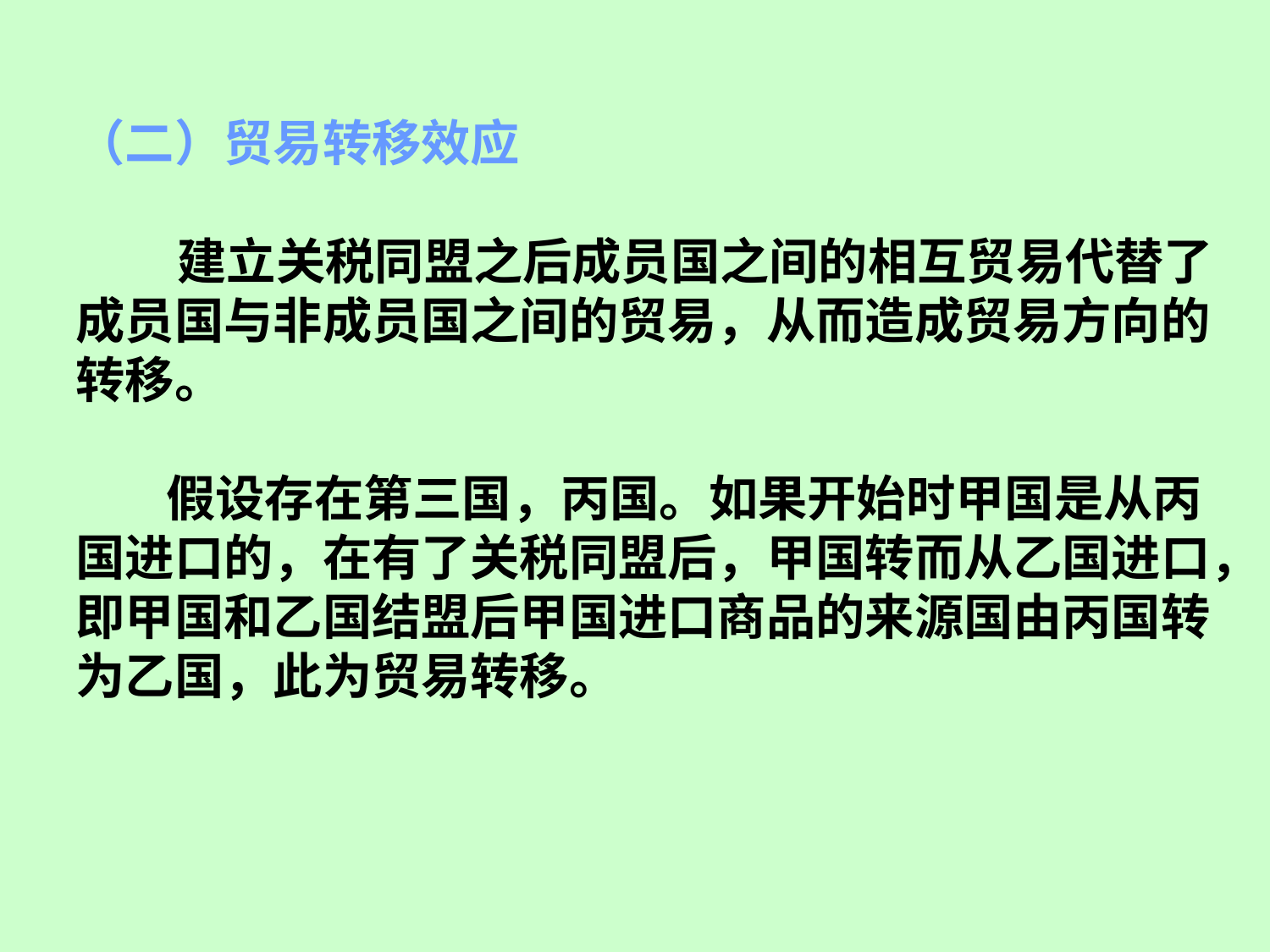

（二）贸易转移效应

        建立关税同盟之后成员国之间的相互贸易代替了成员国与非成员国之间的贸易，从而造成贸易方向的转移。

       假设存在第三国，丙国。如果开始时甲国是从丙国进口的，在有了关税同盟后，甲国转而从乙国进口，即甲国和乙国结盟后甲国进口商品的来源国由丙国转为乙国，此为贸易转移。
9